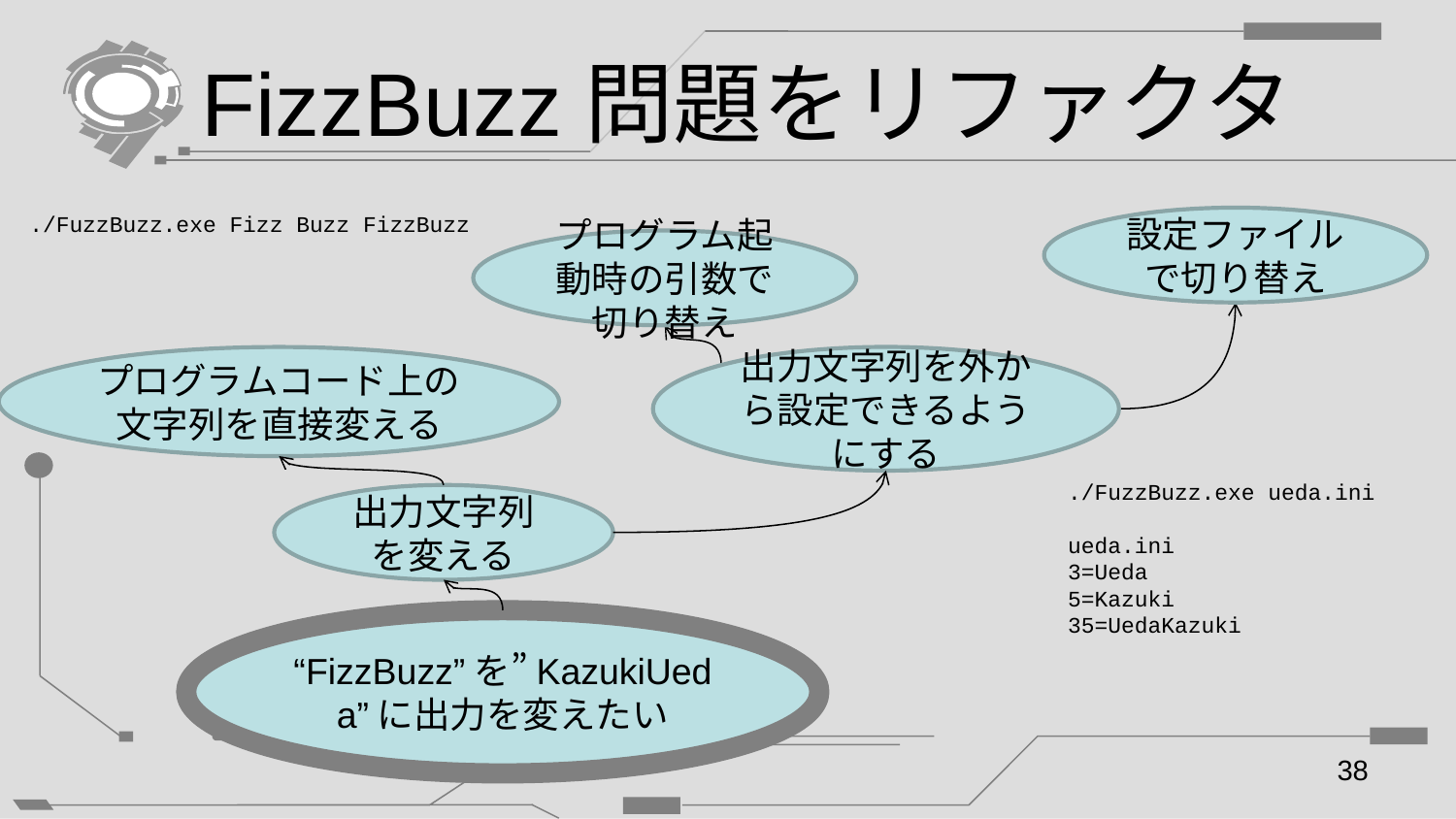

# FizzBuzz問題をリファクタ
./FuzzBuzz.exe Fizz Buzz FizzBuzz
設定ファイルで切り替え
プログラム起動時の引数で切り替え
プログラムコード上の文字列を直接変える
出力文字列を外から設定できるようにする
./FuzzBuzz.exe ueda.ini

ueda.ini
3=Ueda
5=Kazuki
35=UedaKazuki
出力文字列を変える
“FizzBuzz”を”KazukiUeda”に出力を変えたい
38